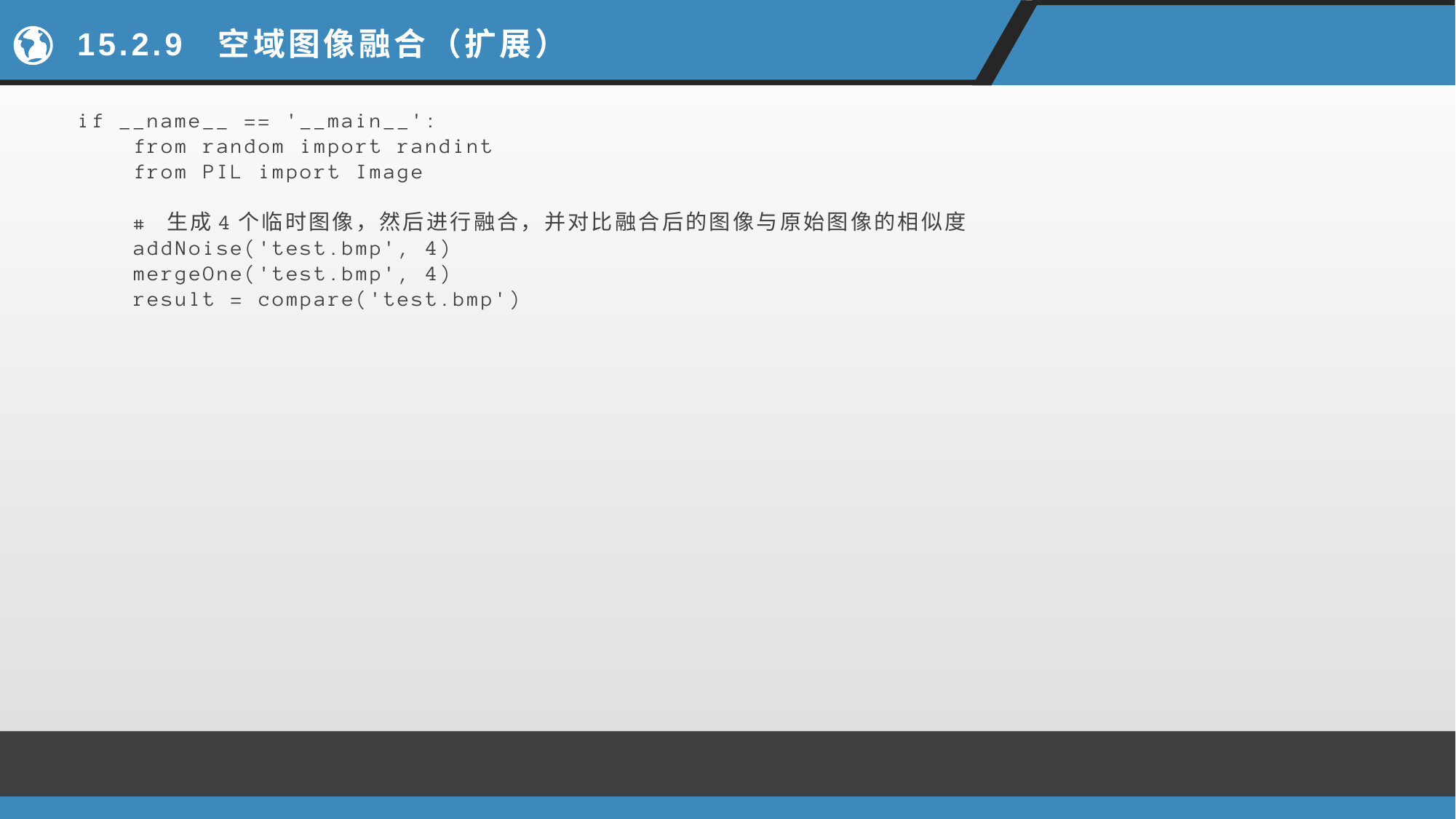

# 15.2.9  空域图像融合（扩展）

if __name__ == '__main__':
    from random import randint
    from PIL import Image

    # 生成4个临时图像，然后进行融合，并对比融合后的图像与原始图像的相似度
    addNoise('test.bmp', 4)
    mergeOne('test.bmp', 4)
    result = compare('test.bmp')